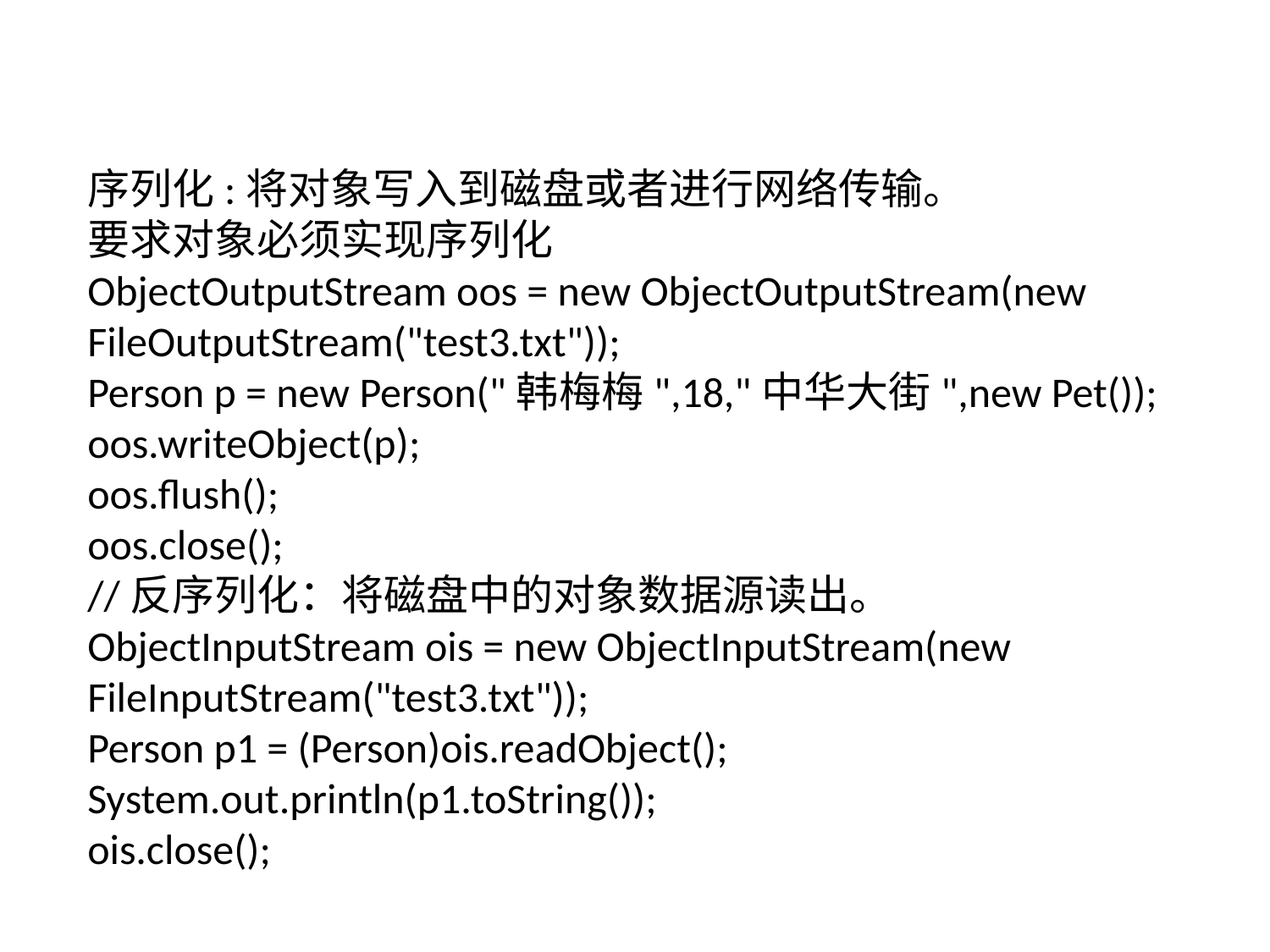

序列化:将对象写入到磁盘或者进行网络传输。
要求对象必须实现序列化
ObjectOutputStream oos = new ObjectOutputStream(new FileOutputStream("test3.txt"));
Person p = new Person("韩梅梅",18,"中华大街",new Pet());
oos.writeObject(p);
oos.flush();
oos.close();
//反序列化：将磁盘中的对象数据源读出。
ObjectInputStream ois = new ObjectInputStream(new FileInputStream("test3.txt"));
Person p1 = (Person)ois.readObject();
System.out.println(p1.toString());
ois.close();